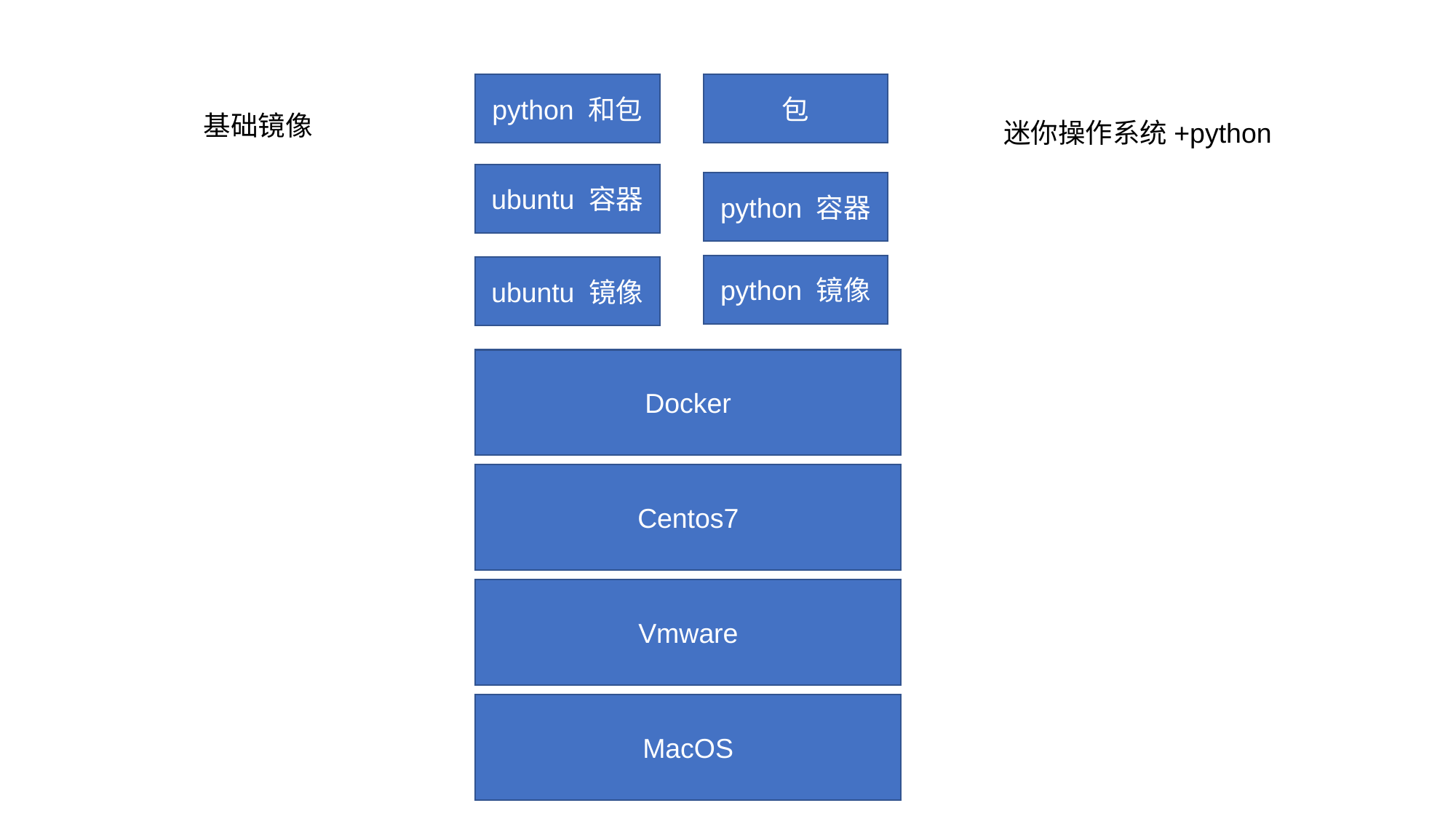

python 和包
包
基础镜像
迷你操作系统+python
ubuntu 容器
python 容器
python 镜像
ubuntu 镜像
Docker
Centos7
Vmware
MacOS